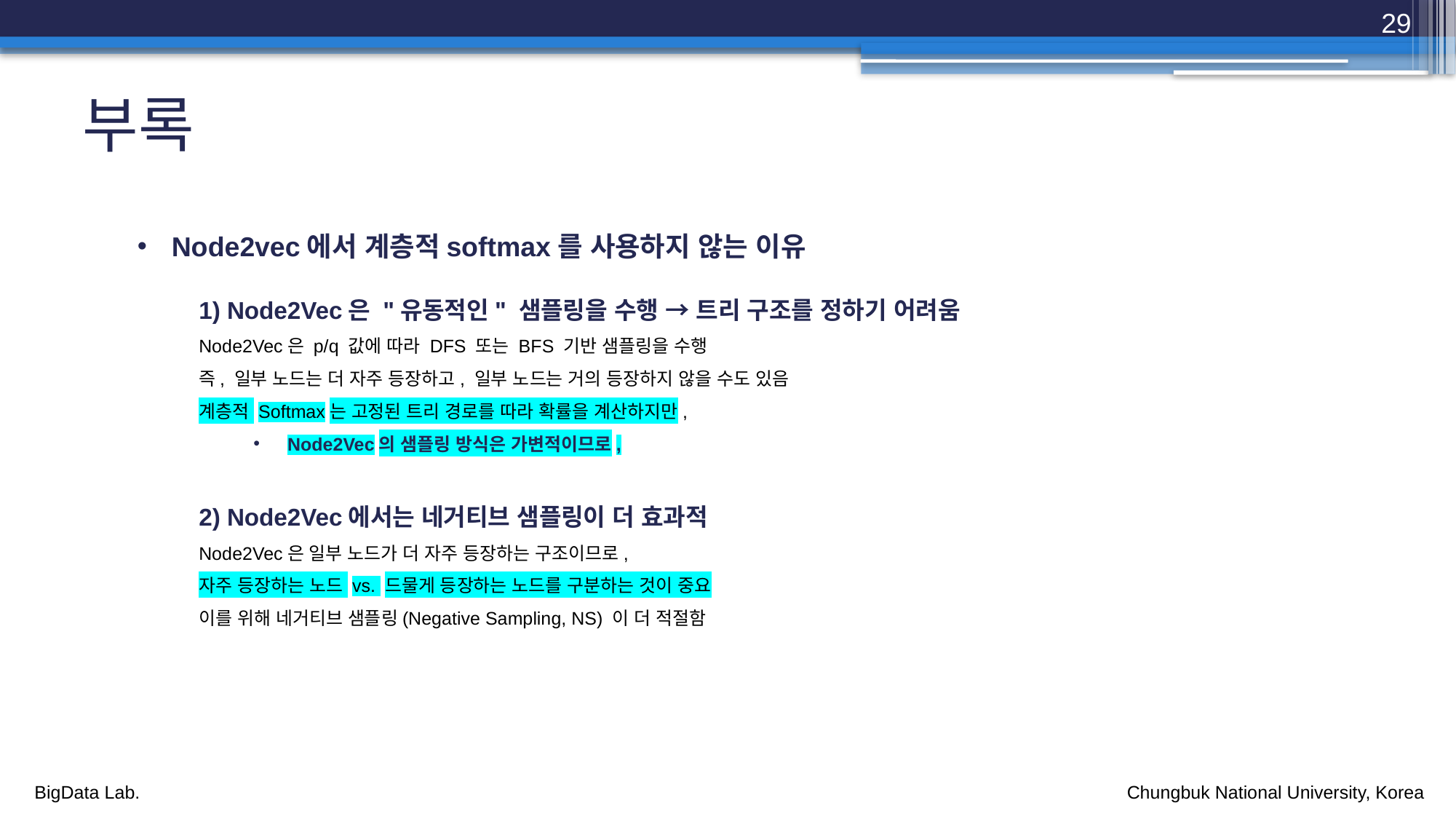

29
부록
Node2vec에서 계층적softmax를 사용하지 않는 이유
1) Node2Vec은 "유동적인" 샘플링을 수행 → 트리 구조를 정하기 어려움
Node2Vec은 p/q 값에 따라 DFS 또는 BFS 기반 샘플링을 수행
즉, 일부 노드는 더 자주 등장하고, 일부 노드는 거의 등장하지 않을 수도 있음
계층적 Softmax는 고정된 트리 경로를 따라 확률을 계산하지만,
Node2Vec의 샘플링 방식은 가변적이므로,

2) Node2Vec에서는 네거티브 샘플링이 더 효과적
Node2Vec은 일부 노드가 더 자주 등장하는 구조이므로,
자주 등장하는 노드 vs. 드물게 등장하는 노드를 구분하는 것이 중요
이를 위해 네거티브 샘플링(Negative Sampling, NS) 이 더 적절함